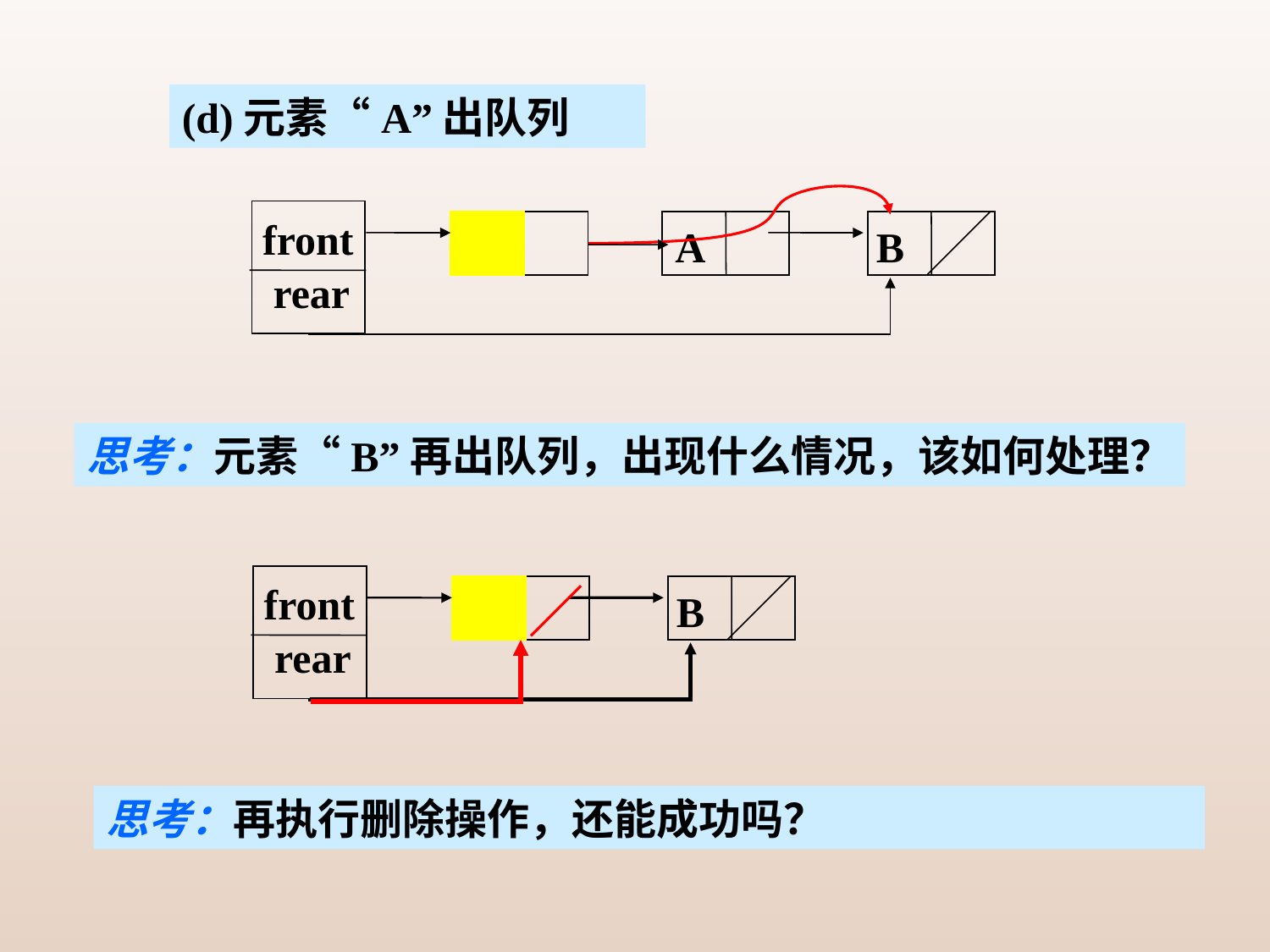

(d)元素“A”出队列

front
rear

A
B

思考：元素“B”再出队列，出现什么情况，该如何处理？

front
rear

B

思考：再执行删除操作，还能成功吗？